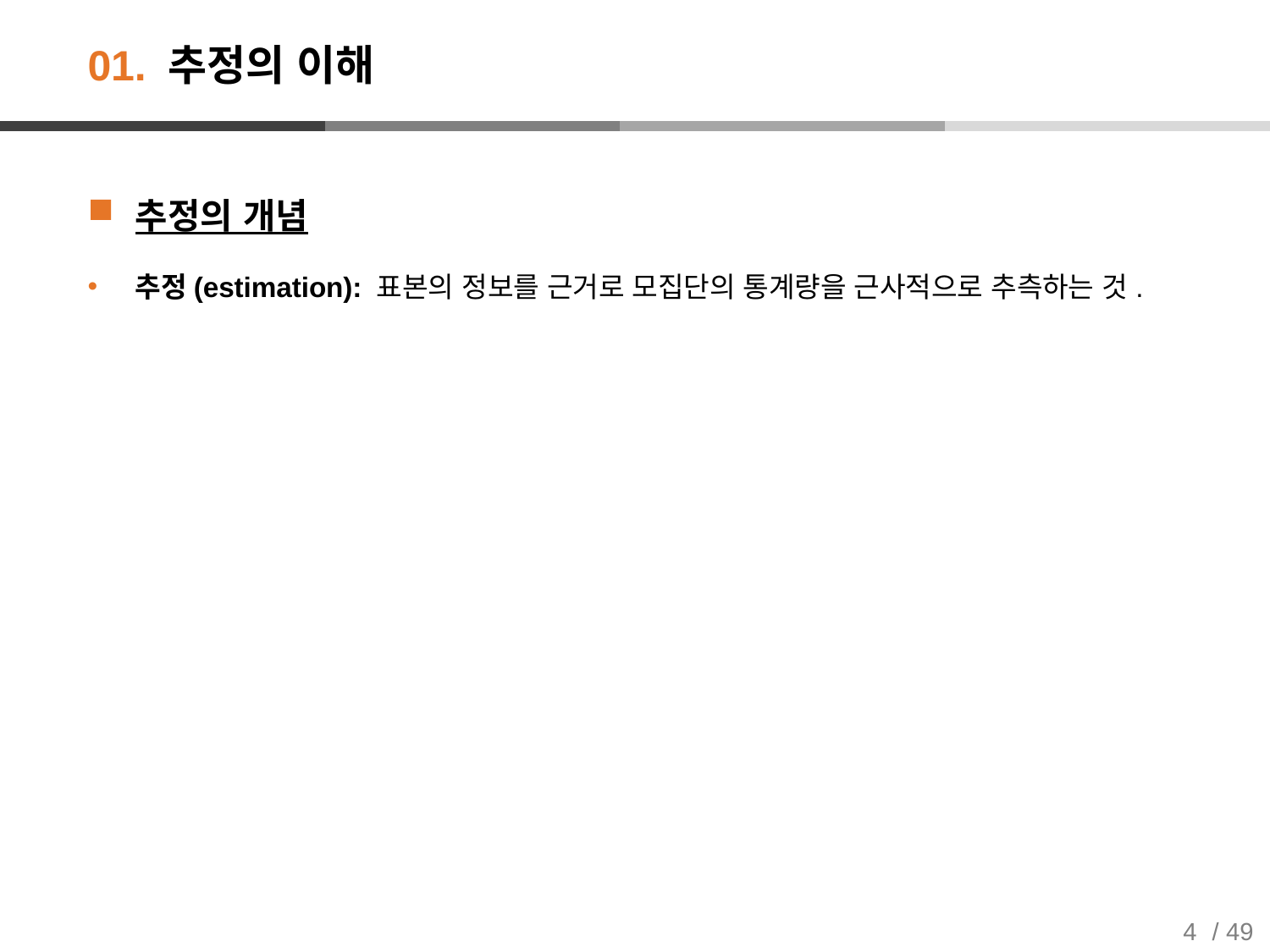

# 01. 추정의 이해
추정의 개념
추정(estimation): 표본의 정보를 근거로 모집단의 통계량을 근사적으로 추측하는 것.